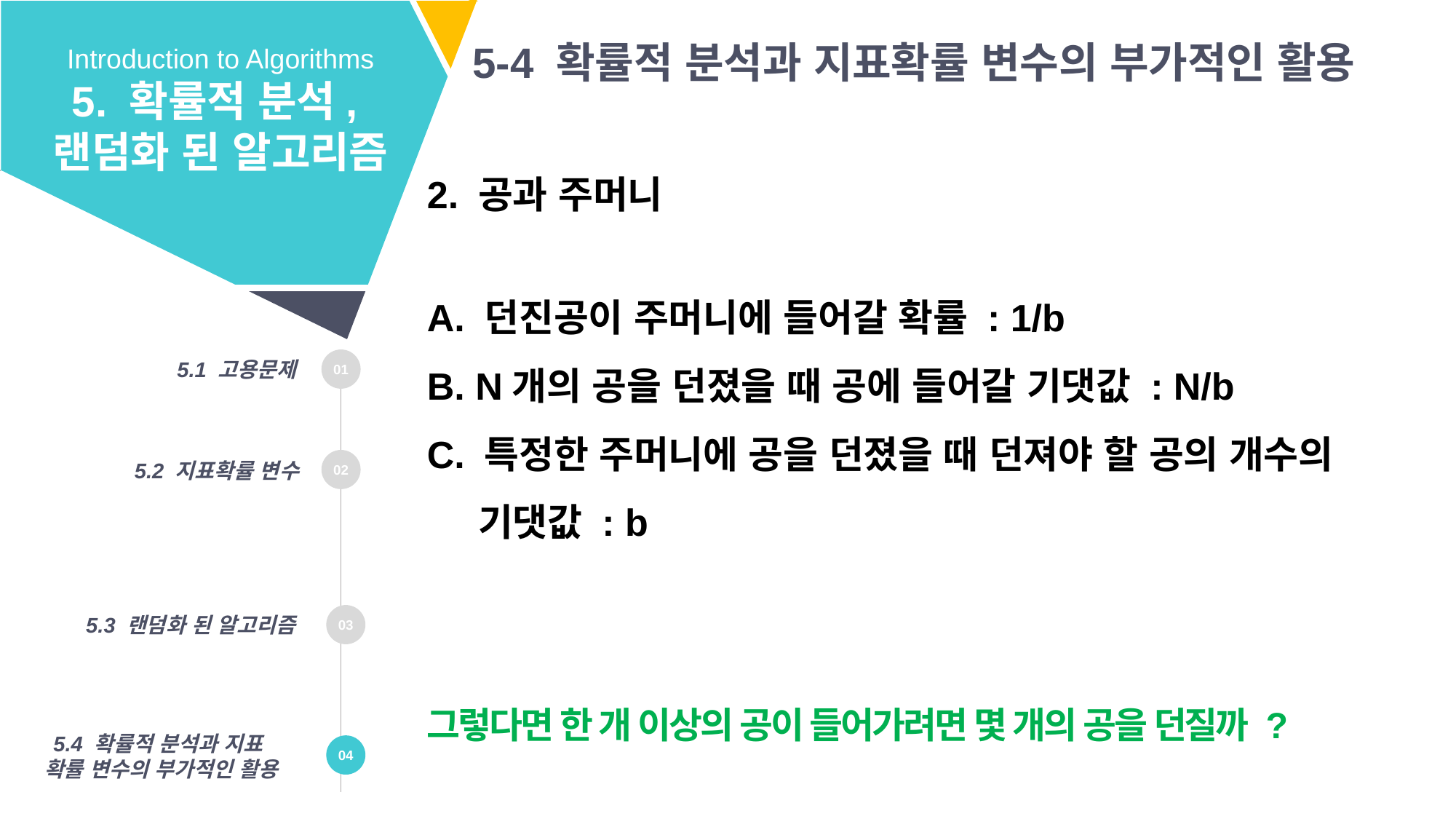

5-4 확률적 분석과 지표확률 변수의 부가적인 활용
Introduction to Algorithms
5. 확률적 분석,
랜덤화 된 알고리즘
2. 공과 주머니
A. 던진공이 주머니에 들어갈 확률 : 1/b
B. N개의 공을 던졌을 때 공에 들어갈 기댓값 : N/b
C. 특정한 주머니에 공을 던졌을 때 던져야 할 공의 개수의
    기댓값 : b

그렇다면 한 개 이상의 공이 들어가려면 몇 개의 공을 던질까 ?
01
5.1 고용문제
02
5.2 지표확률 변수
03
5.3 랜덤화 된 알고리즘
5.4 확률적 분석과 지표
확률 변수의 부가적인 활용
04